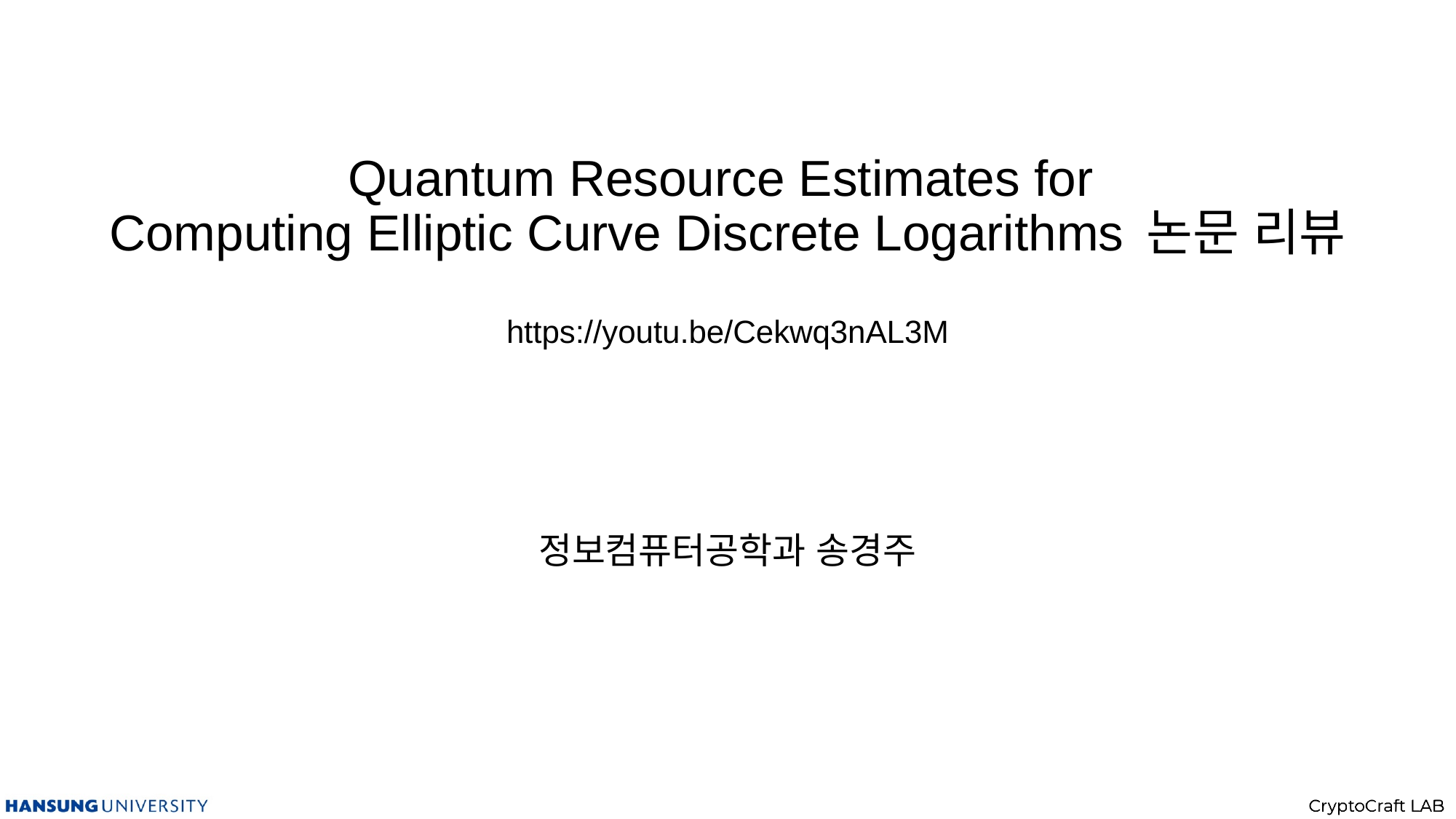

# Quantum Resource Estimates for Computing Elliptic Curve Discrete Logarithms 논문 리뷰 https://youtu.be/Cekwq3nAL3M
정보컴퓨터공학과 송경주